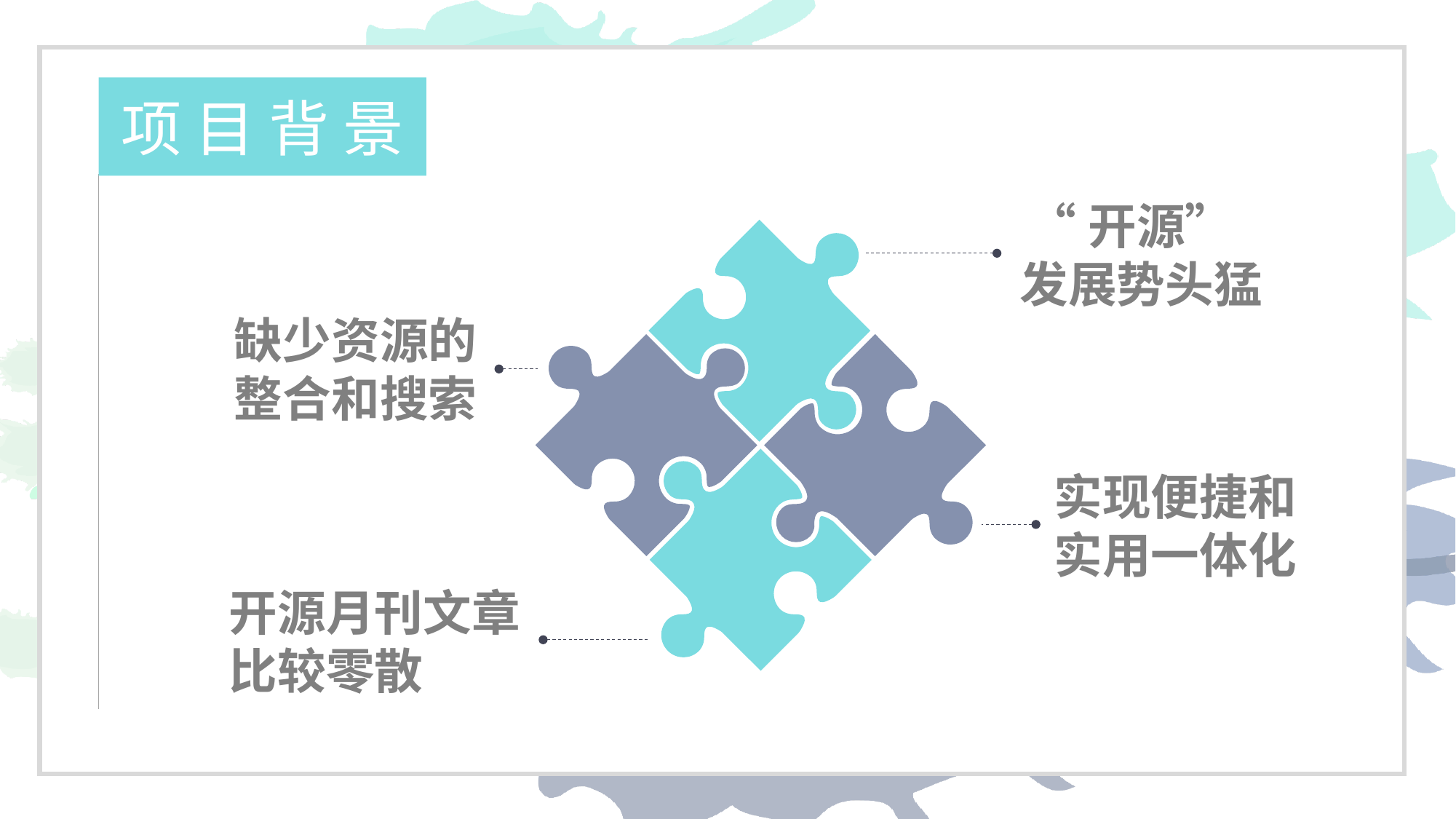

项 目 背 景
 “开源” 发展势头猛

缺少资源的整合和搜索

实现便捷和
实用一体化
开源月刊文章比较零散